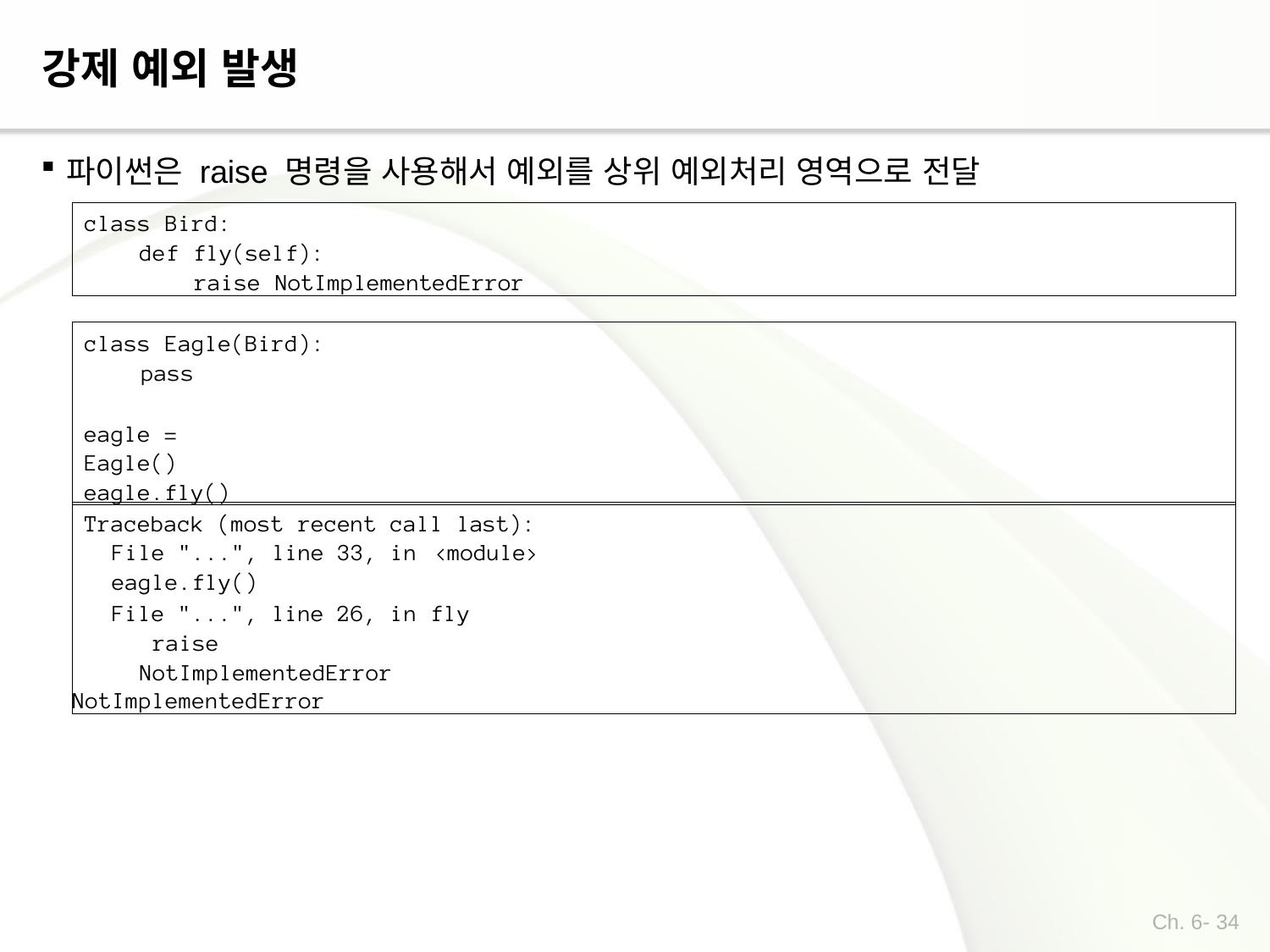

# 강제 예외 발생
파이썬은 raise 명령을 사용해서 예외를 상위 예외처리 영역으로 전달
class Bird:
def fly(self):
raise NotImplementedError
class Eagle(Bird):
pass

eagle = Eagle()
eagle.fly()
Traceback (most recent call last):  File "...", line 33, in <module>
eagle.fly()
File "...", line 26, in fly  raise NotImplementedError
NotImplementedError
Ch. 6- 34